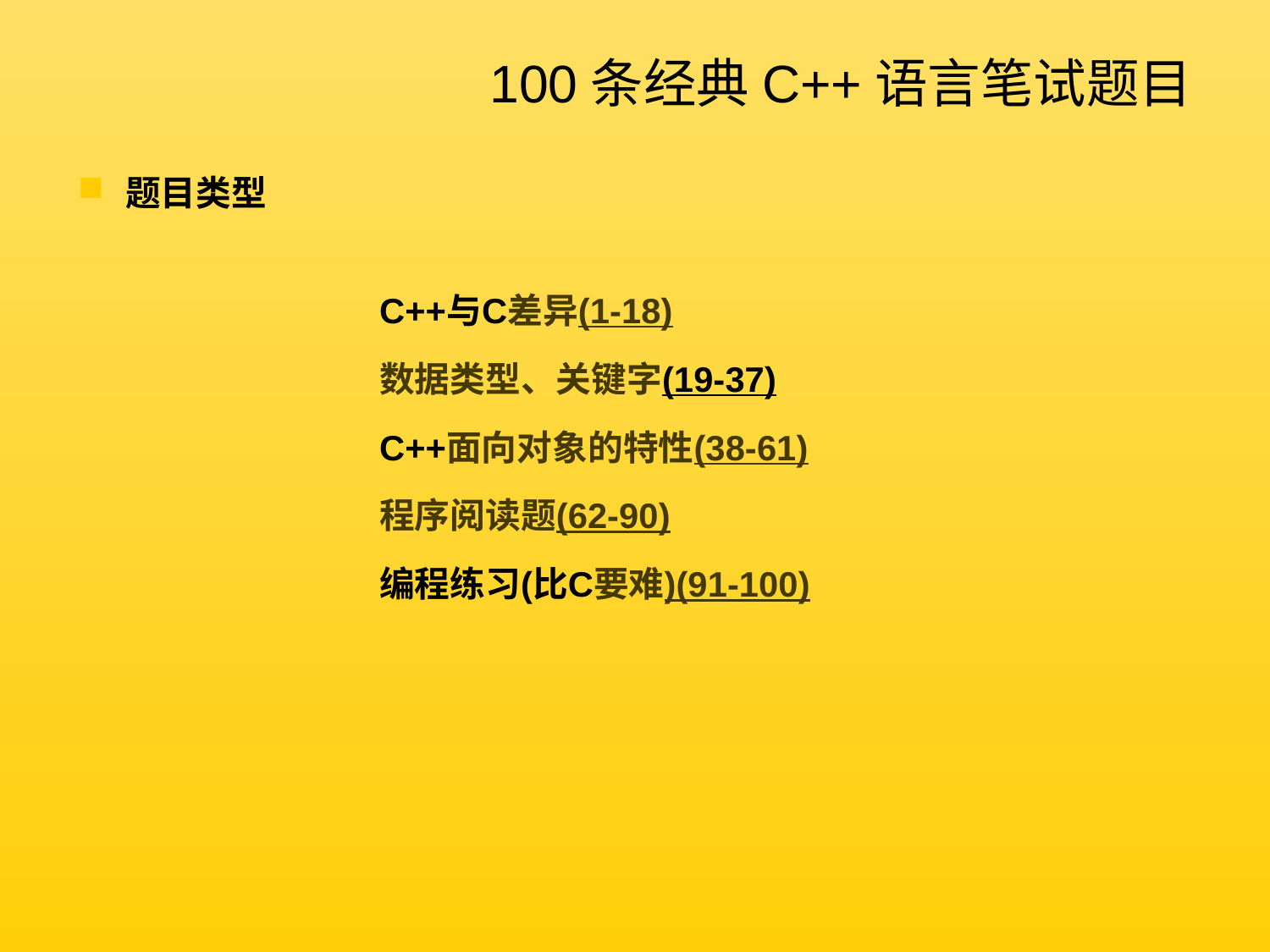

# 100条经典C++语言笔试题目
题目类型

			C++与C差异(1-18)
			数据类型、关键字(19-37)
			C++面向对象的特性(38-61)
			程序阅读题(62-90)
			编程练习(比C要难)(91-100)